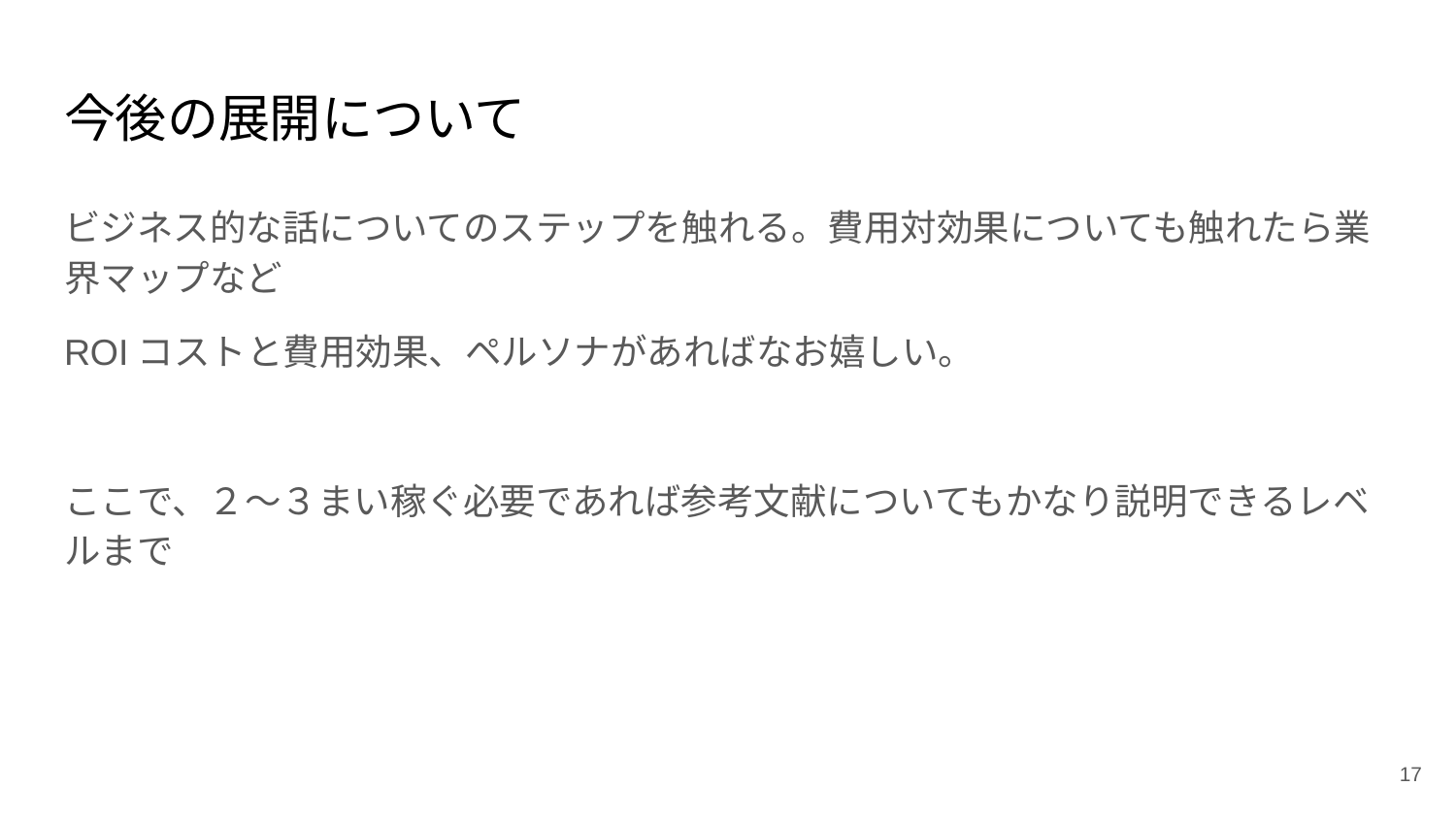

# 今後の展開について
ビジネス的な話についてのステップを触れる。費用対効果についても触れたら業界マップなど
ROIコストと費用効果、ペルソナがあればなお嬉しい。

ここで、２〜３まい稼ぐ必要であれば参考文献についてもかなり説明できるレベルまで
17